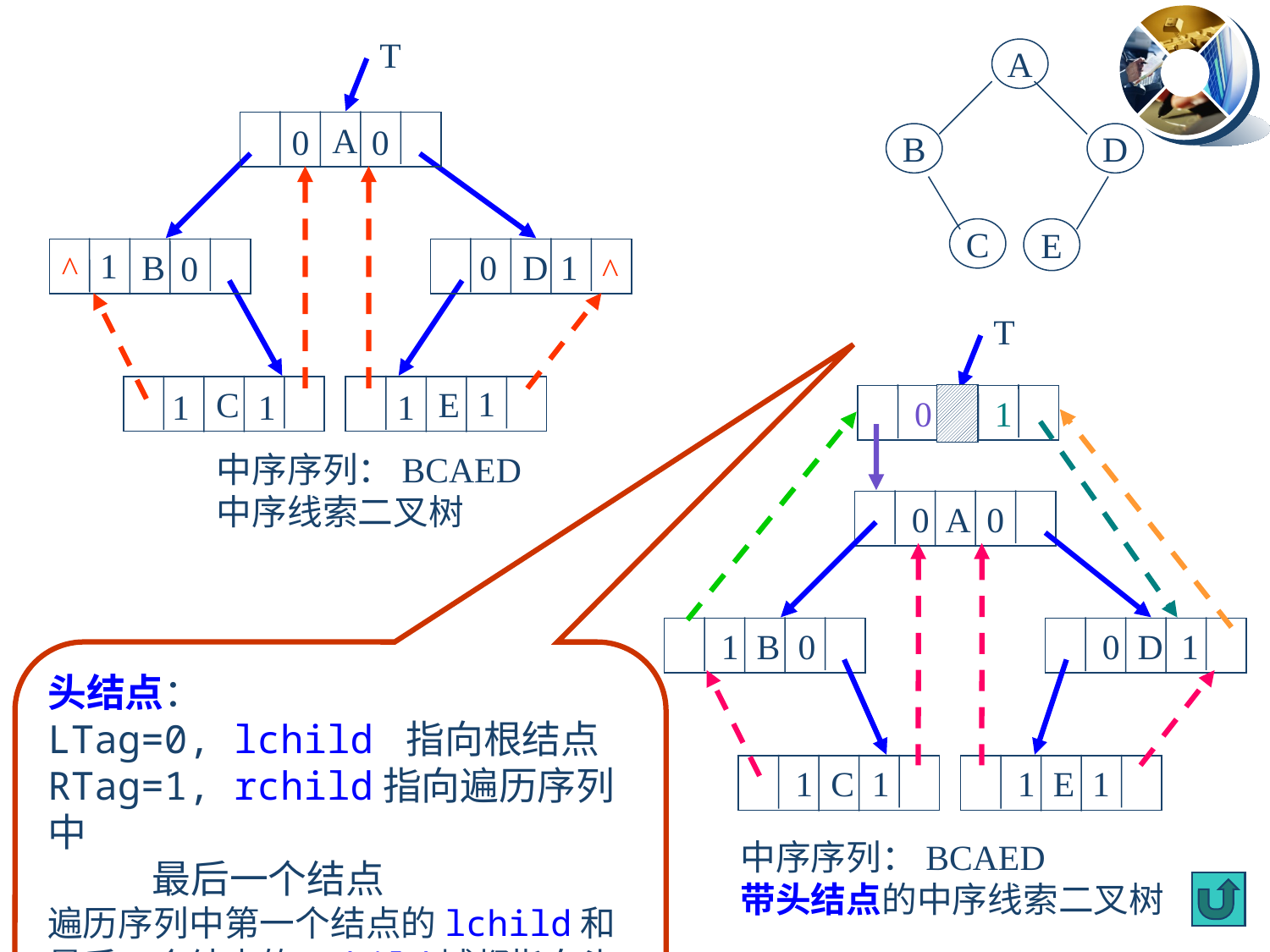

T

         A

         B

         D

         C

         E

中序序列：BCAED
中序线索二叉树
0
0

1
0
1
0
^
^

1
1
1
1
A

B
D

C
E
T

     0       1

     0  A  0

     1  B  0

     0  D  1

     1  C  1

     1  E  1

中序序列：BCAED
带头结点的中序线索二叉树
头结点：
LTag=0, lchild 指向根结点
RTag=1, rchild指向遍历序列中
           最后一个结点
遍历序列中第一个结点的lchild和最后一个结点的rchild域都指向头结点